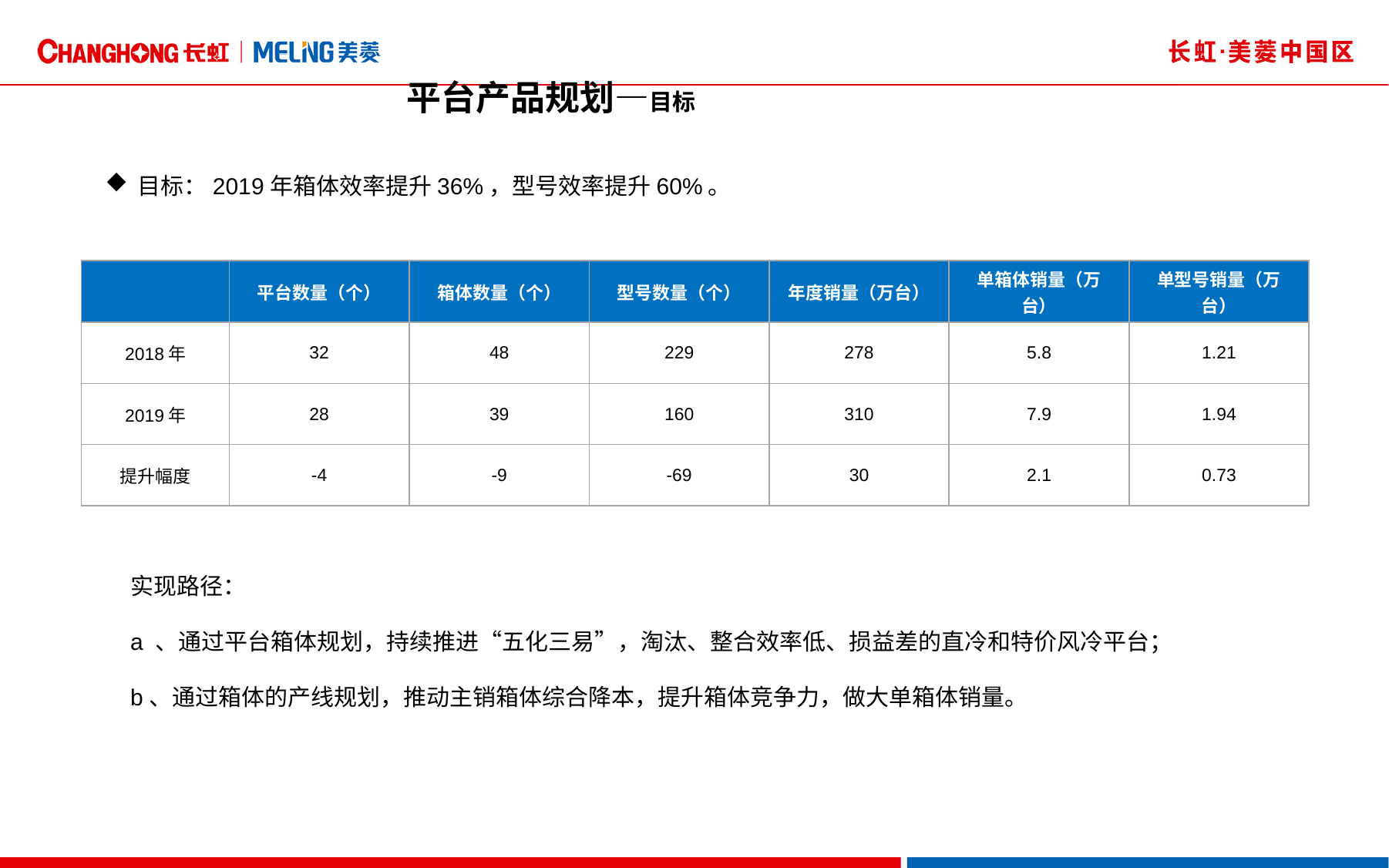

平台产品规划—目标
目标：2019年箱体效率提升36%，型号效率提升60%。
|  | 平台数量（个） | 箱体数量（个） | 型号数量（个） | 年度销量（万台） | 单箱体销量（万台） | 单型号销量（万台） |
| --- | --- | --- | --- | --- | --- | --- |
| 2018年 | 32 | 48 | 229 | 278 | 5.8 | 1.21 |
| 2019年 | 28 | 39 | 160 | 310 | 7.9 | 1.94 |
| 提升幅度 | -4 | -9 | -69 | 30 | 2.1 | 0.73 |
实现路径：

a 、通过平台箱体规划，持续推进“五化三易”，淘汰、整合效率低、损益差的直冷和特价风冷平台；

b、通过箱体的产线规划，推动主销箱体综合降本，提升箱体竞争力，做大单箱体销量。